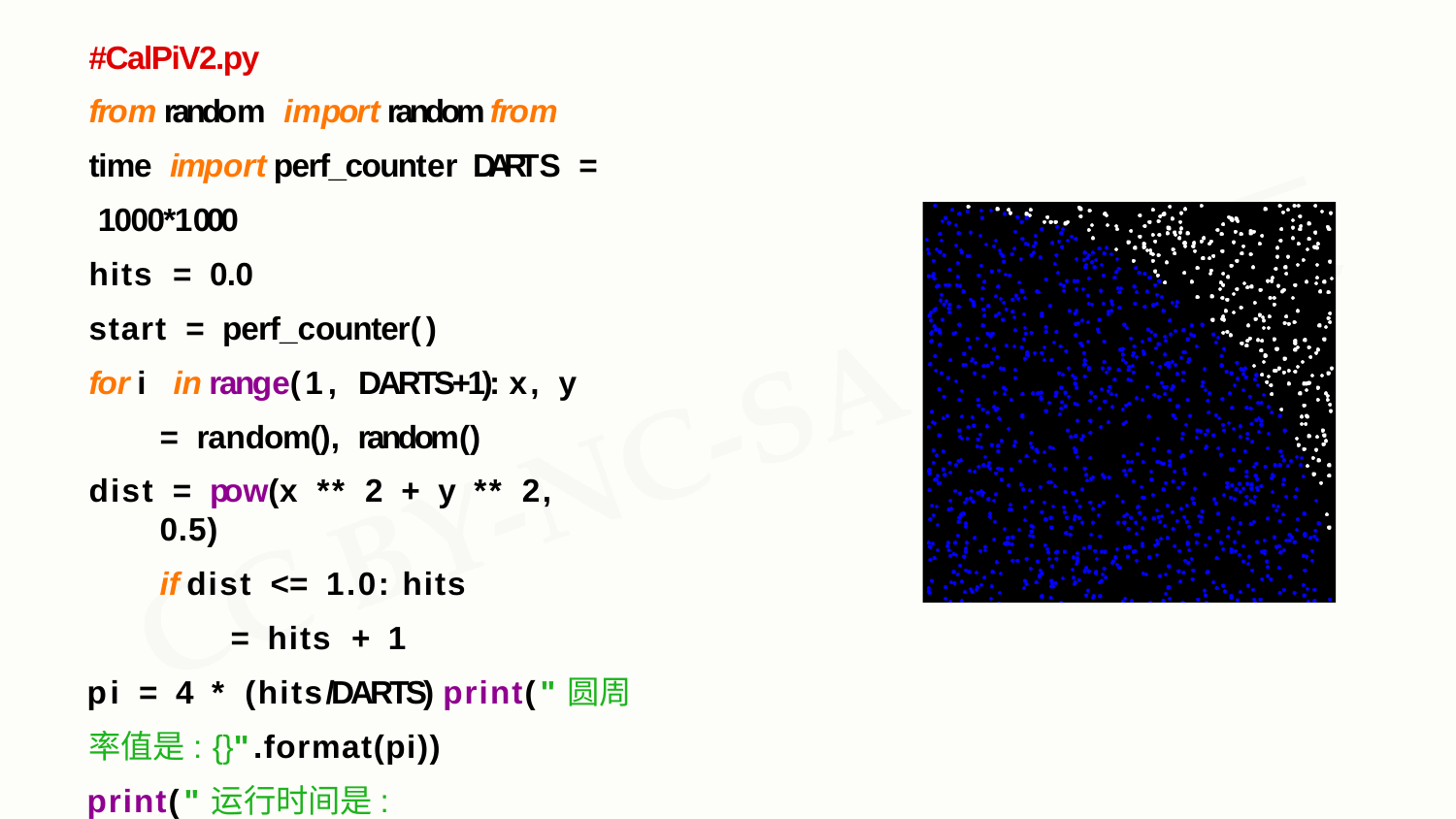

#CalPiV2.py
from random  import random from time  import perf_counter DARTS  =  1000*1000
hits  =  0.0
start  =  perf_counter()
for i  in range(1,  DARTS+1): x,  y  =  random(),  random()
dist  =  pow(x  **  2  +  y  **  2,  0.5)
if dist  <=  1.0: hits  =  hits  +  1
pi  =  4  *  (hits/DARTS) print("圆周率值是: {}".format(pi))
print("运行时间是: {:.5f}s".format(perf_counter()-start))